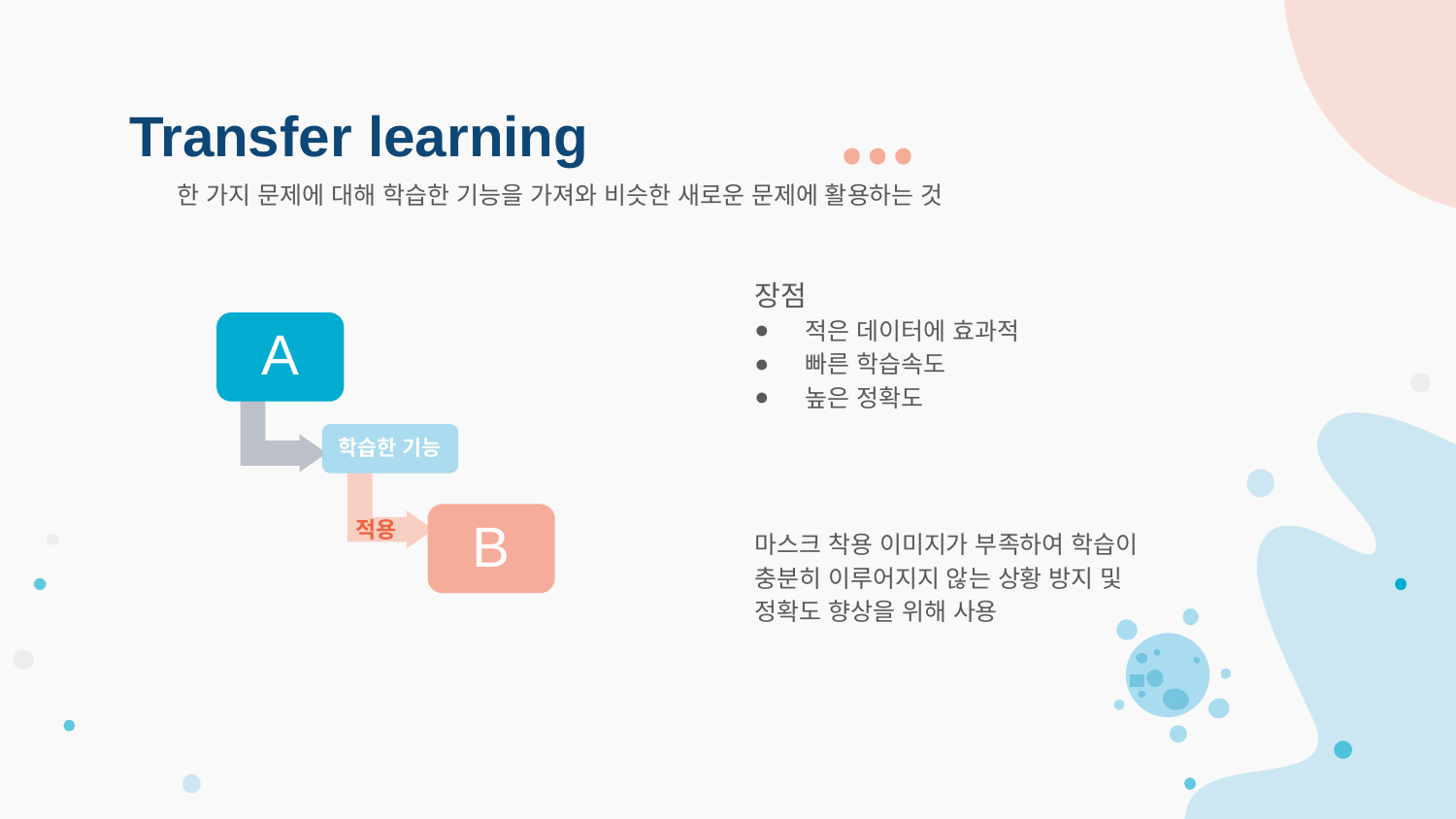

# Transfer learning

한 가지 문제에 대해 학습한 기능을 가져와 비슷한 새로운 문제에 활용하는 것

장점
적은 데이터에 효과적
빠른 학습속도
높은 정확도
A

학습한 기능

B
마스크 착용 이미지가 부족하여 학습이 충분히 이루어지지 않는 상황 방지 및 정확도 향상을 위해 사용
적용